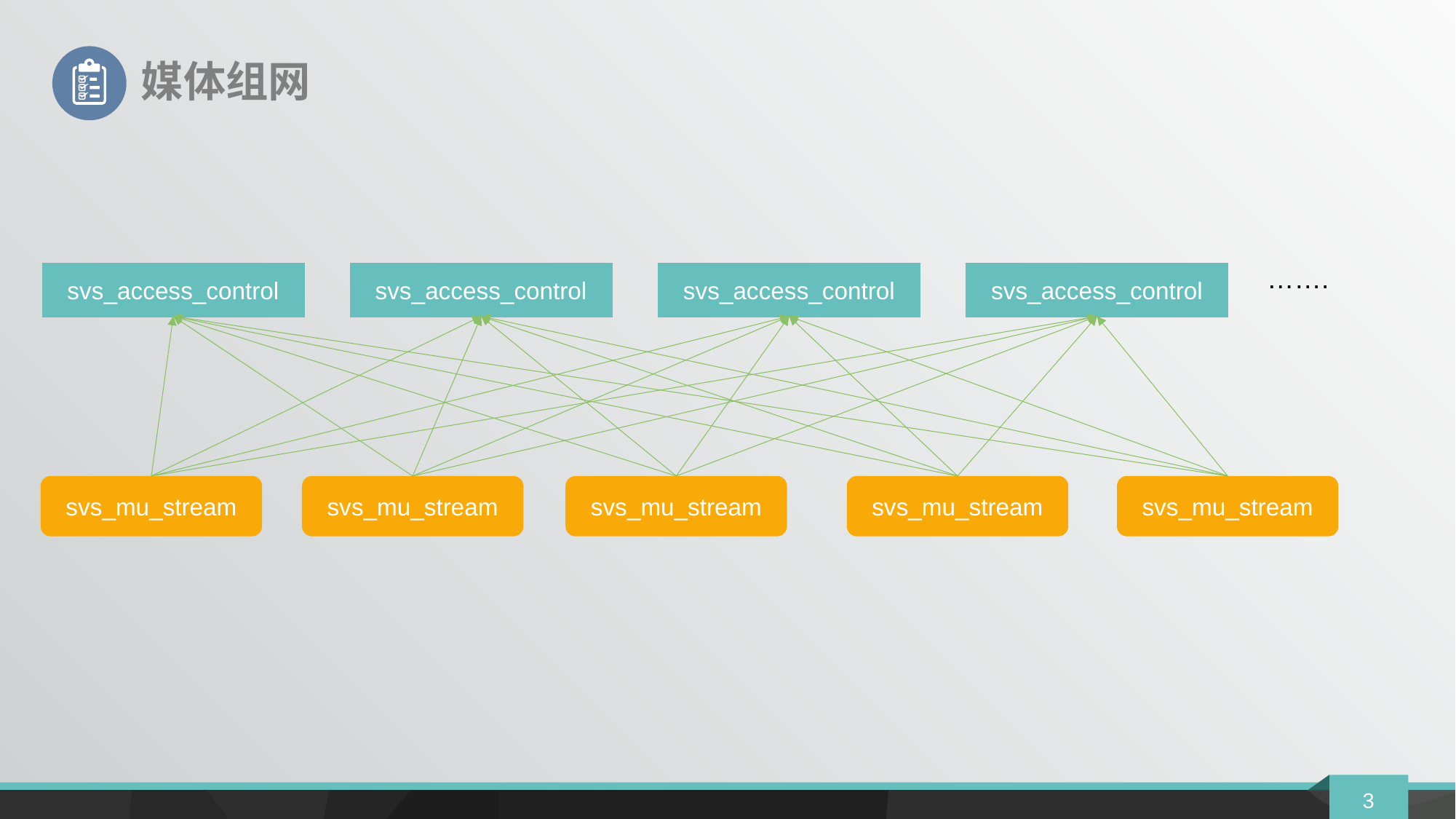

媒体组网
…….
svs_access_control
svs_access_control
svs_access_control
svs_access_control
svs_mu_stream
svs_mu_stream
svs_mu_stream
svs_mu_stream
svs_mu_stream